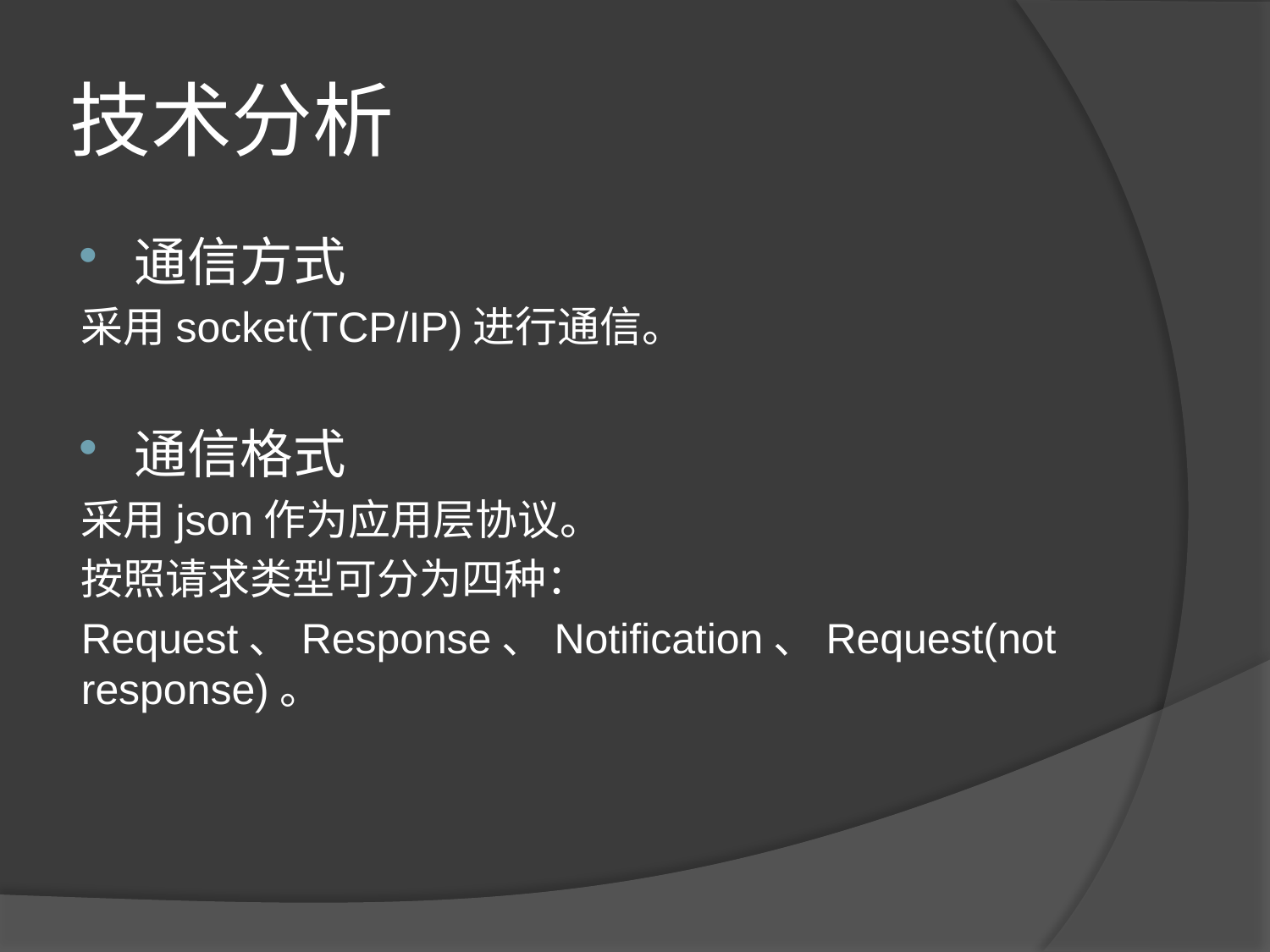

# 技术分析
通信方式
采用socket(TCP/IP)进行通信。

通信格式
采用json作为应用层协议。
按照请求类型可分为四种：
Request、Response、Notification、Request(not response)。